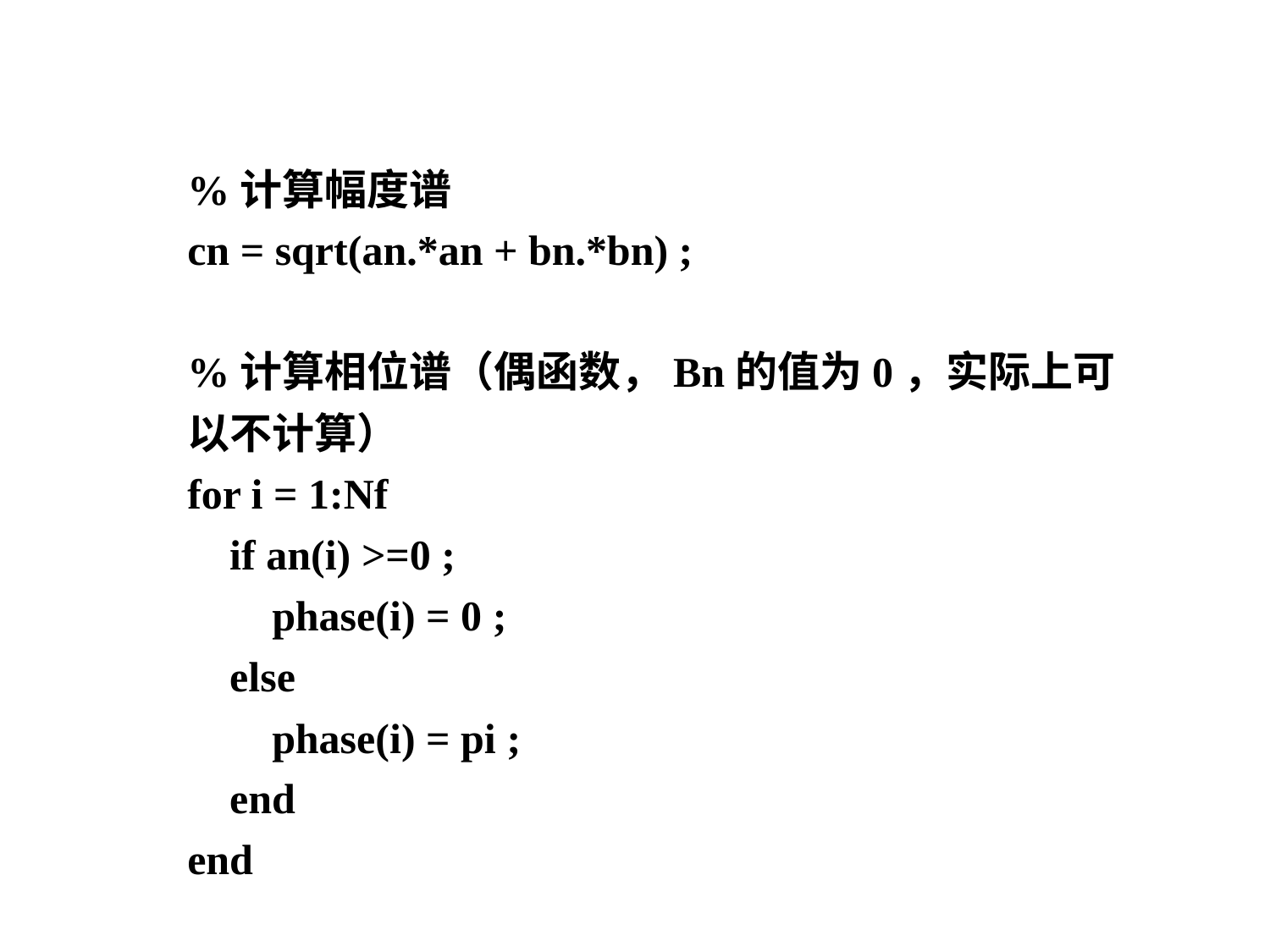

%计算幅度谱
cn = sqrt(an.*an + bn.*bn) ;

%计算相位谱（偶函数，Bn的值为0，实际上可以不计算）
for i = 1:Nf
    if an(i) >=0 ;
        phase(i) = 0 ;
    else
        phase(i) = pi ;
    end
end